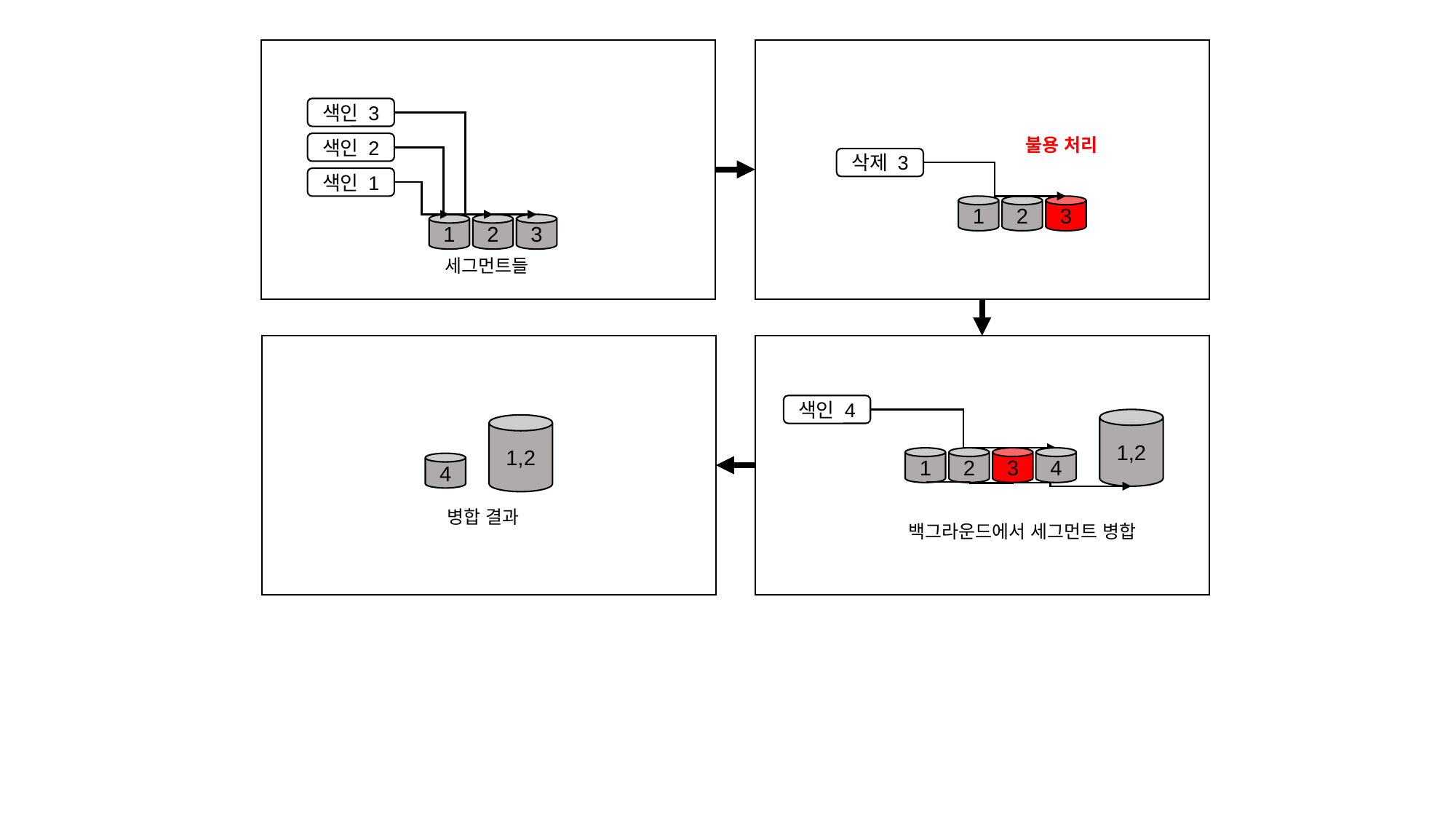

색인 3
색인 2
색인 1
1
2
3
세그먼트들

삭제 3
1
2
3
불용 처리

1,2
4
병합 결과
색인 4
1,2
1
2
3
4
백그라운드에서 세그먼트 병합